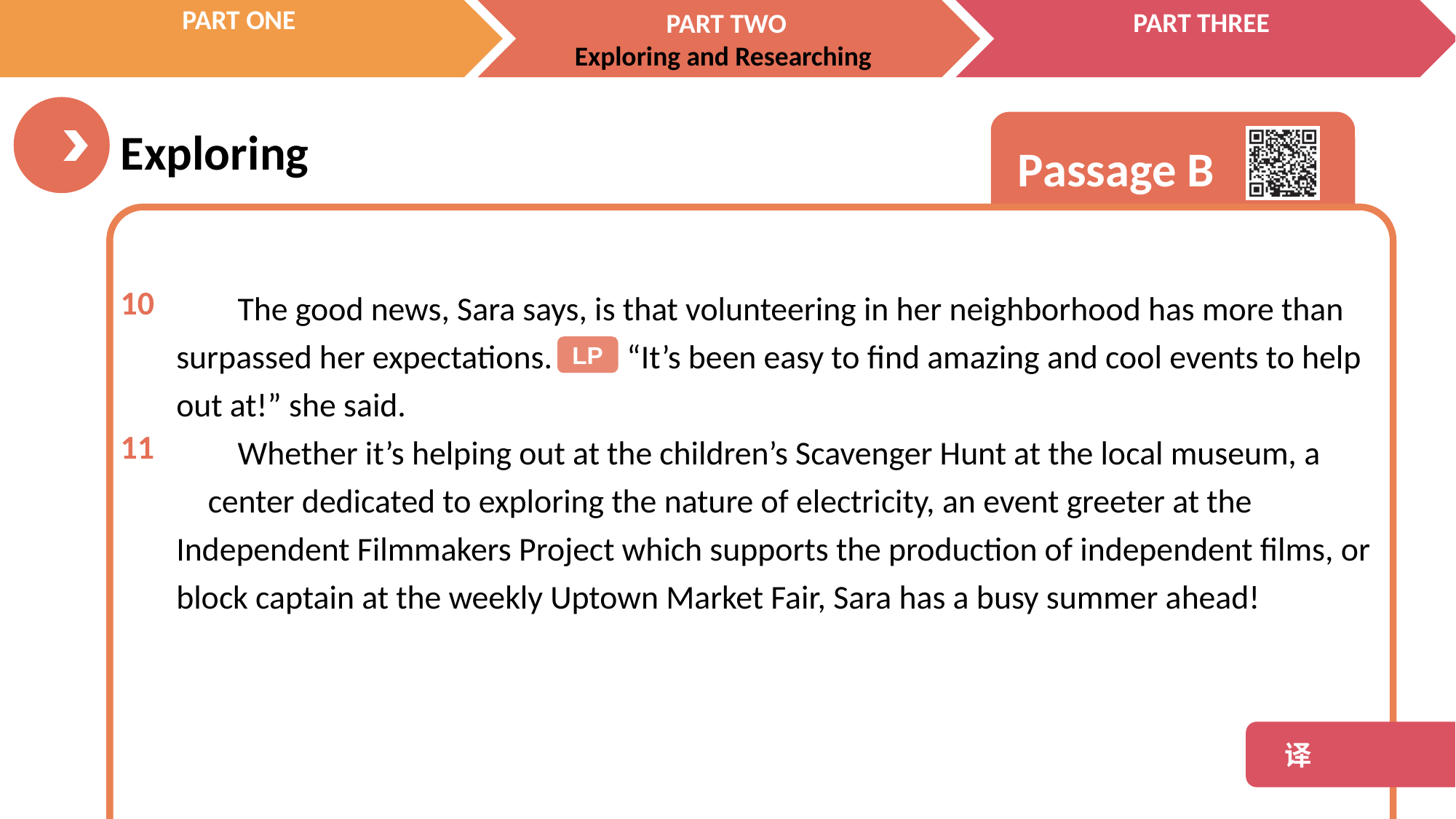

The good news, Sara says, is that volunteering in her neighborhood has more than surpassed her expectations.          “It’s been easy to find amazing and cool events to help out at!” she said.
    Whether it’s helping out at the children’s Scavenger Hunt at the local museum, a
center dedicated to exploring the nature of electricity, an event greeter at the Independent Filmmakers Project which supports the production of independent films, or block captain at the weekly Uptown Market Fair, Sara has a busy summer ahead!
10

11

LP
   译